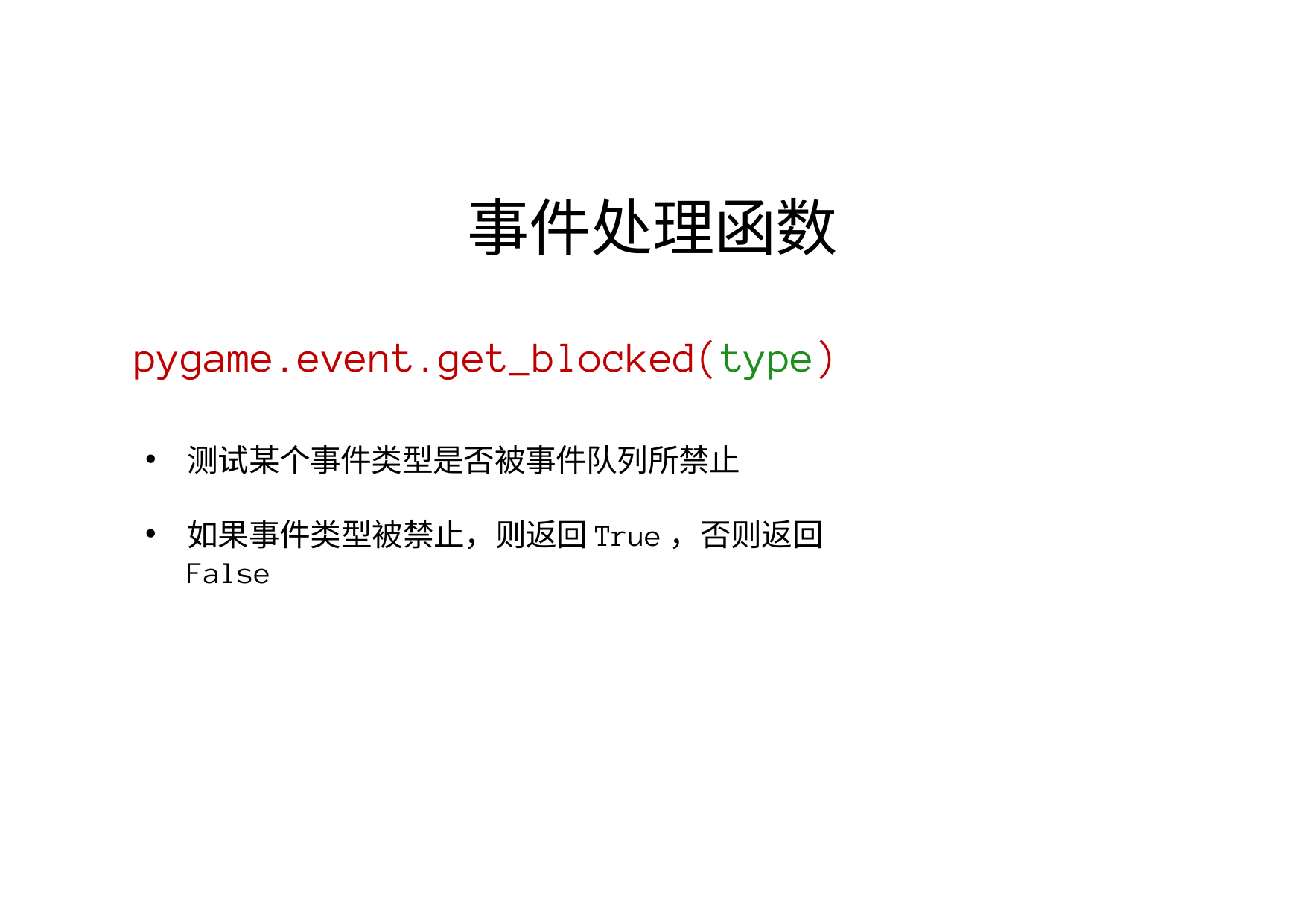

# 事件处理函数
pygame.event.get_blocked(type)

测试某个事件类型是否被事件队列所禁止
如果事件类型被禁止，则返回True，否则返回False